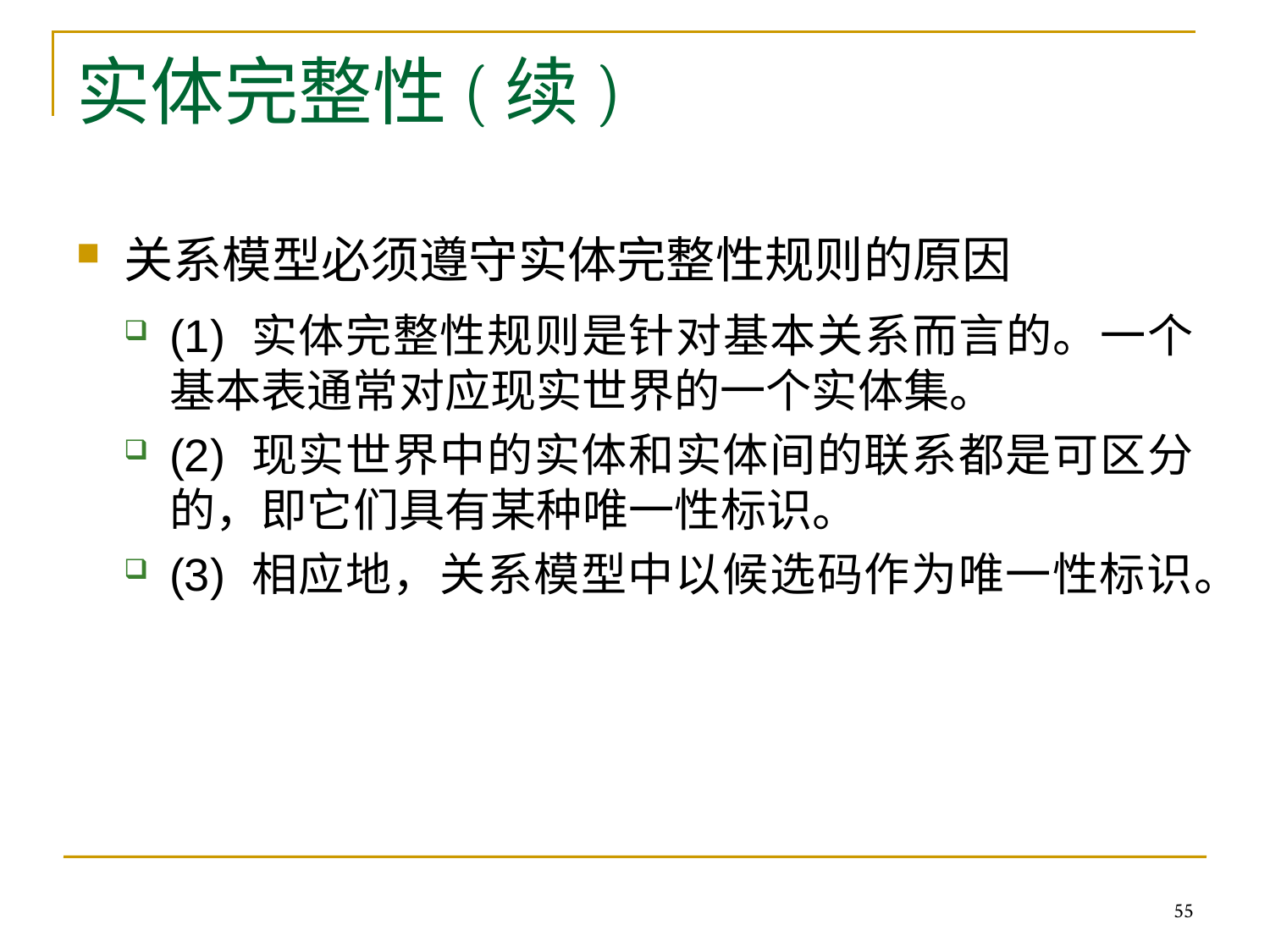

# 实体完整性(续)
关系模型必须遵守实体完整性规则的原因
(1) 实体完整性规则是针对基本关系而言的。一个基本表通常对应现实世界的一个实体集。
(2) 现实世界中的实体和实体间的联系都是可区分的，即它们具有某种唯一性标识。
(3) 相应地，关系模型中以候选码作为唯一性标识。

55